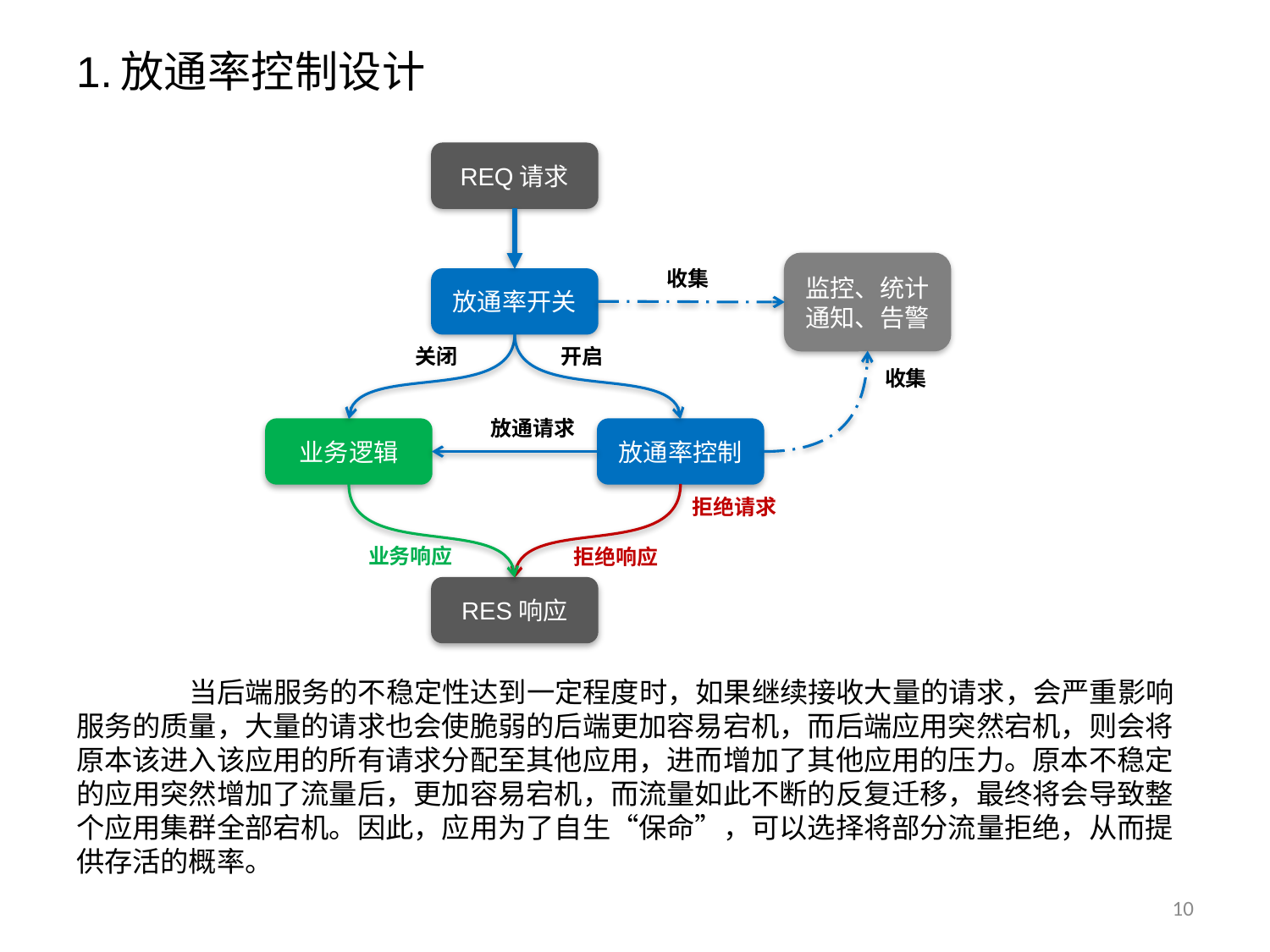

# 1.放通率控制设计
REQ请求
监控、统计
通知、告警
收集
放通率开关
关闭
开启
收集
放通请求
业务逻辑
放通率控制
拒绝请求
业务响应
拒绝响应
RES响应
	当后端服务的不稳定性达到一定程度时，如果继续接收大量的请求，会严重影响服务的质量，大量的请求也会使脆弱的后端更加容易宕机，而后端应用突然宕机，则会将原本该进入该应用的所有请求分配至其他应用，进而增加了其他应用的压力。原本不稳定的应用突然增加了流量后，更加容易宕机，而流量如此不断的反复迁移，最终将会导致整个应用集群全部宕机。因此，应用为了自生“保命”，可以选择将部分流量拒绝，从而提供存活的概率。
10